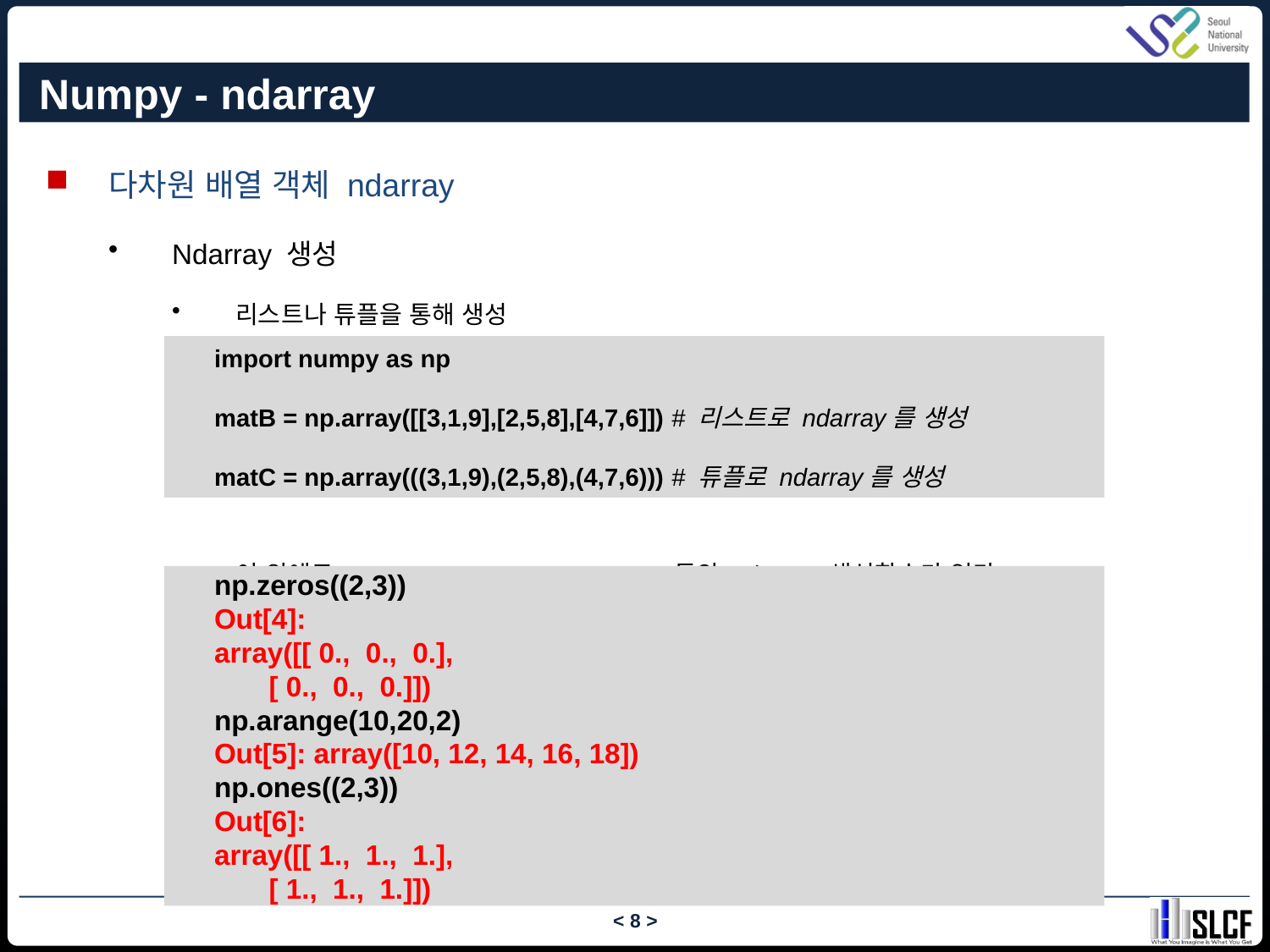

# Numpy - ndarray
다차원 배열 객체 ndarray
Ndarray 생성
리스트나 튜플을 통해 생성

이 외에도 arange, asarray, ones, zeros 등의 ndarray 생성함수가 있다

import numpy as np

matB = np.array([[3,1,9],[2,5,8],[4,7,6]]) # 리스트로 ndarray를 생성

matC = np.array(((3,1,9),(2,5,8),(4,7,6))) # 튜플로 ndarray를 생성
np.zeros((2,3))
Out[4]:
array([[ 0.,  0.,  0.],
       [ 0.,  0.,  0.]])
np.arange(10,20,2)
Out[5]: array([10, 12, 14, 16, 18])
np.ones((2,3))
Out[6]:
array([[ 1.,  1.,  1.],
       [ 1.,  1.,  1.]])